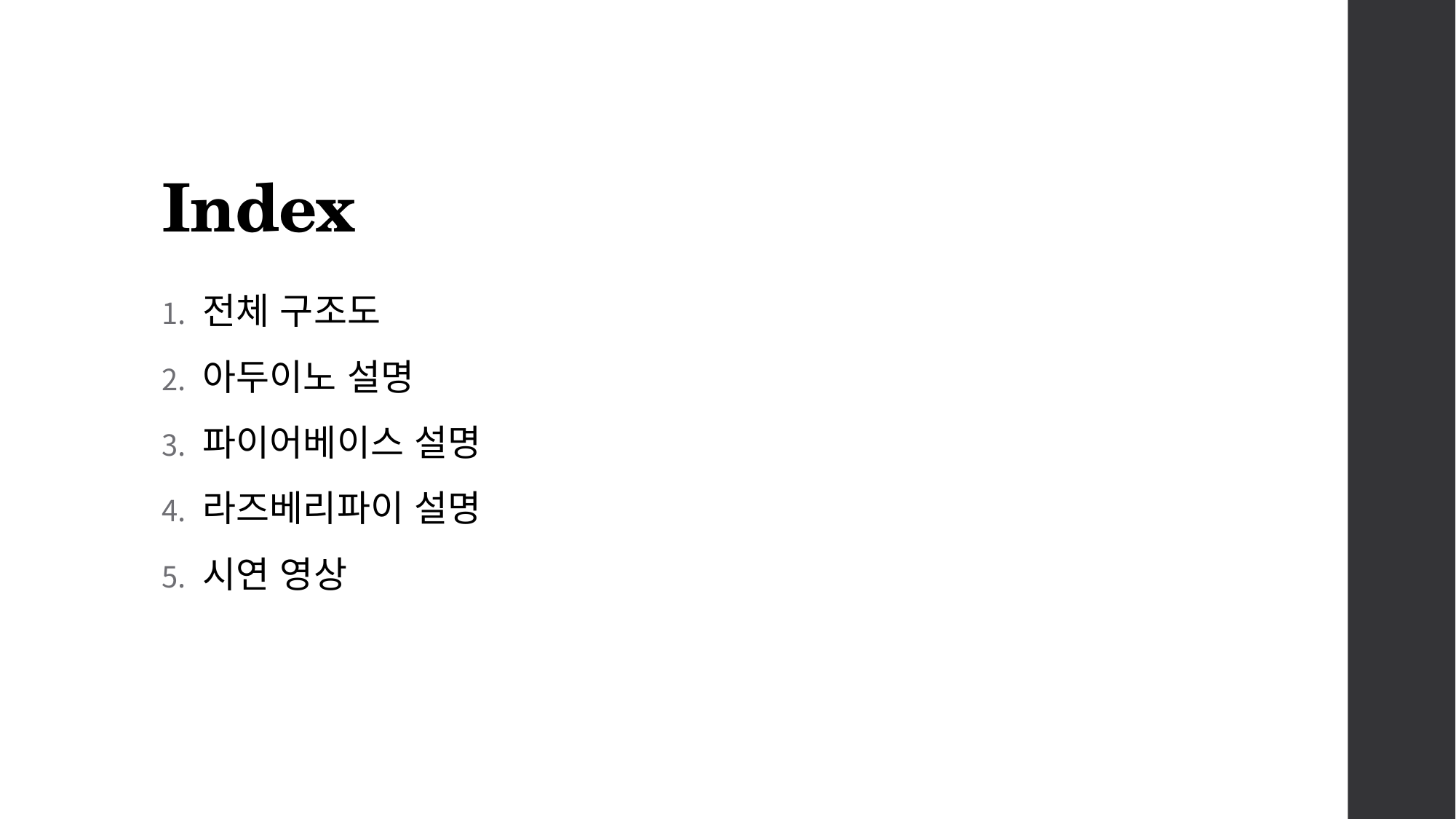

# Index
전체 구조도
아두이노 설명
파이어베이스 설명
라즈베리파이 설명
시연 영상